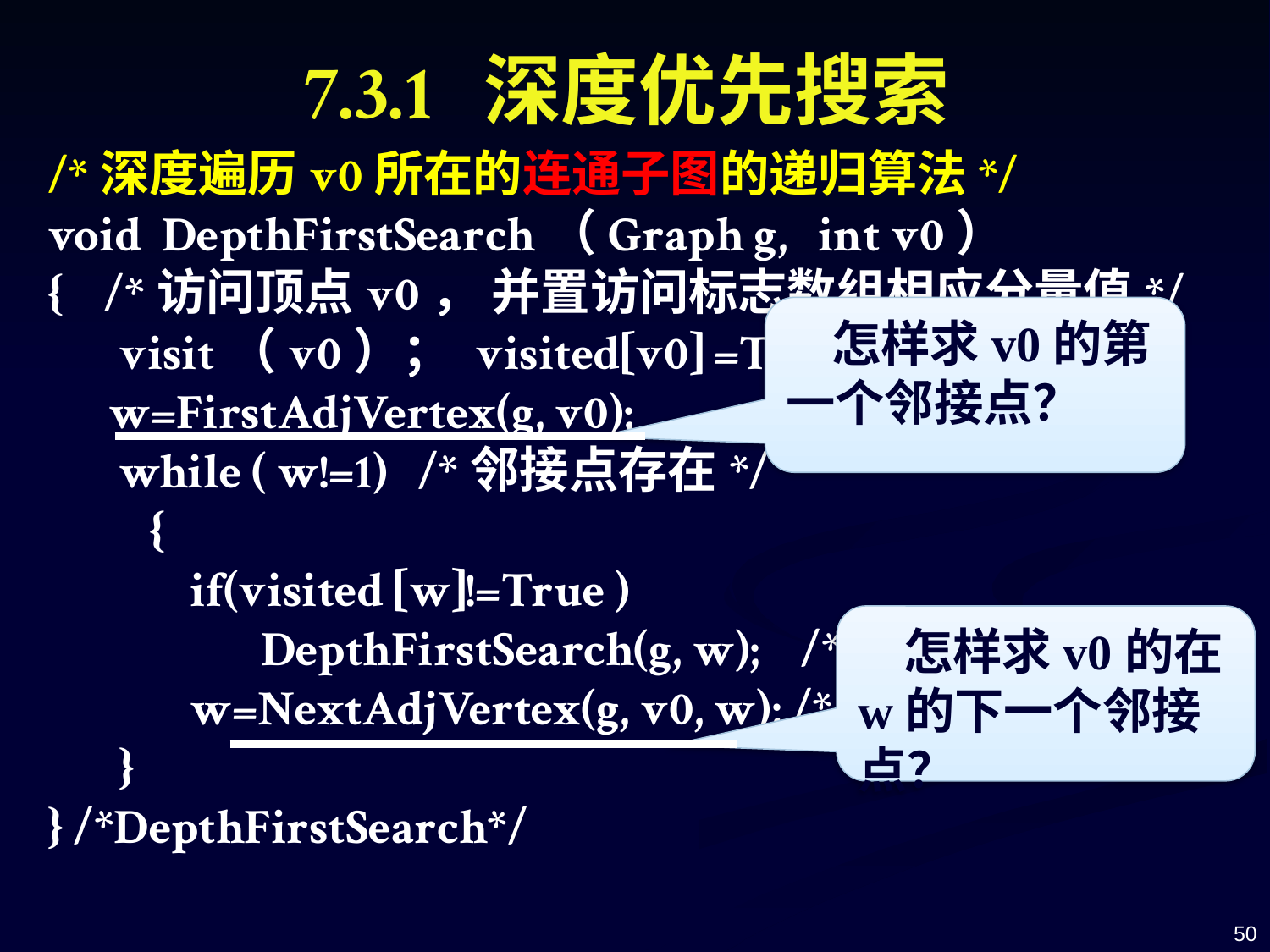

# 7.3.1  深度优先搜索
/*深度遍历v0所在的连通子图的递归算法*/
void  DepthFirstSearch（Graph g,   int v0）
{    /*访问顶点v0， 并置访问标志数组相应分量值*/
       visit（v0）； visited[v0] =True； //访问v0
      w=FirstAdjVertex(g, v0);
       while ( w!=1)   /*邻接点存在*/
          {
              if(visited [w]!=True )
                     DepthFirstSearch(g, w);    /*递归*/
              w=NextAdjVertex(g, v0, w); /*找下一个邻接点*/
       }
} /*DepthFirstSearch*/

   怎样求v0的第一个邻接点？
   怎样求v0的在w的下一个邻接点？
50